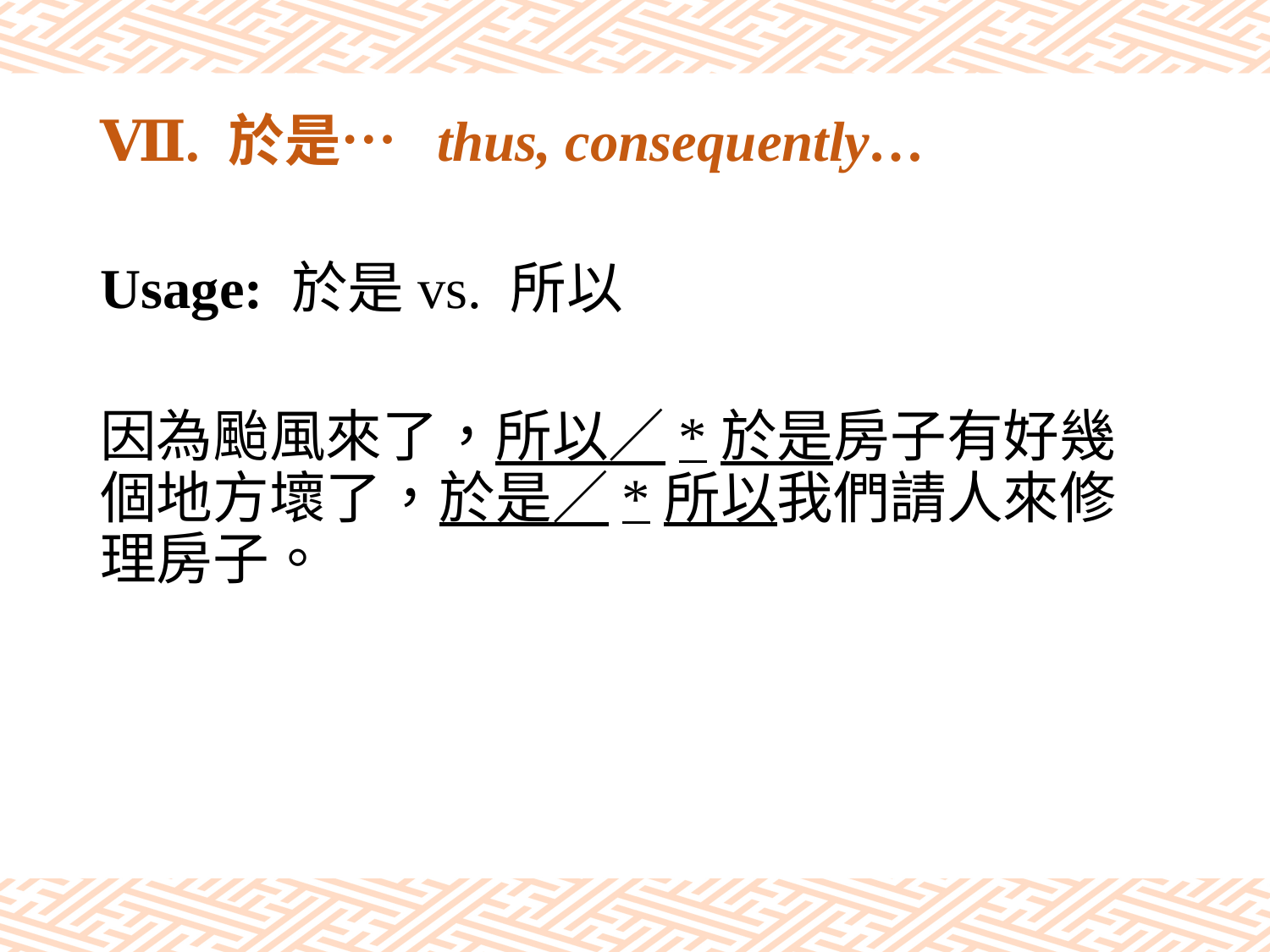

# Ⅶ. 於是…  thus, consequently…
Usage: 於是vs. 所以

因為颱風來了，所以／*於是房子有好幾個地方壞了，於是／*所以我們請人來修理房子。